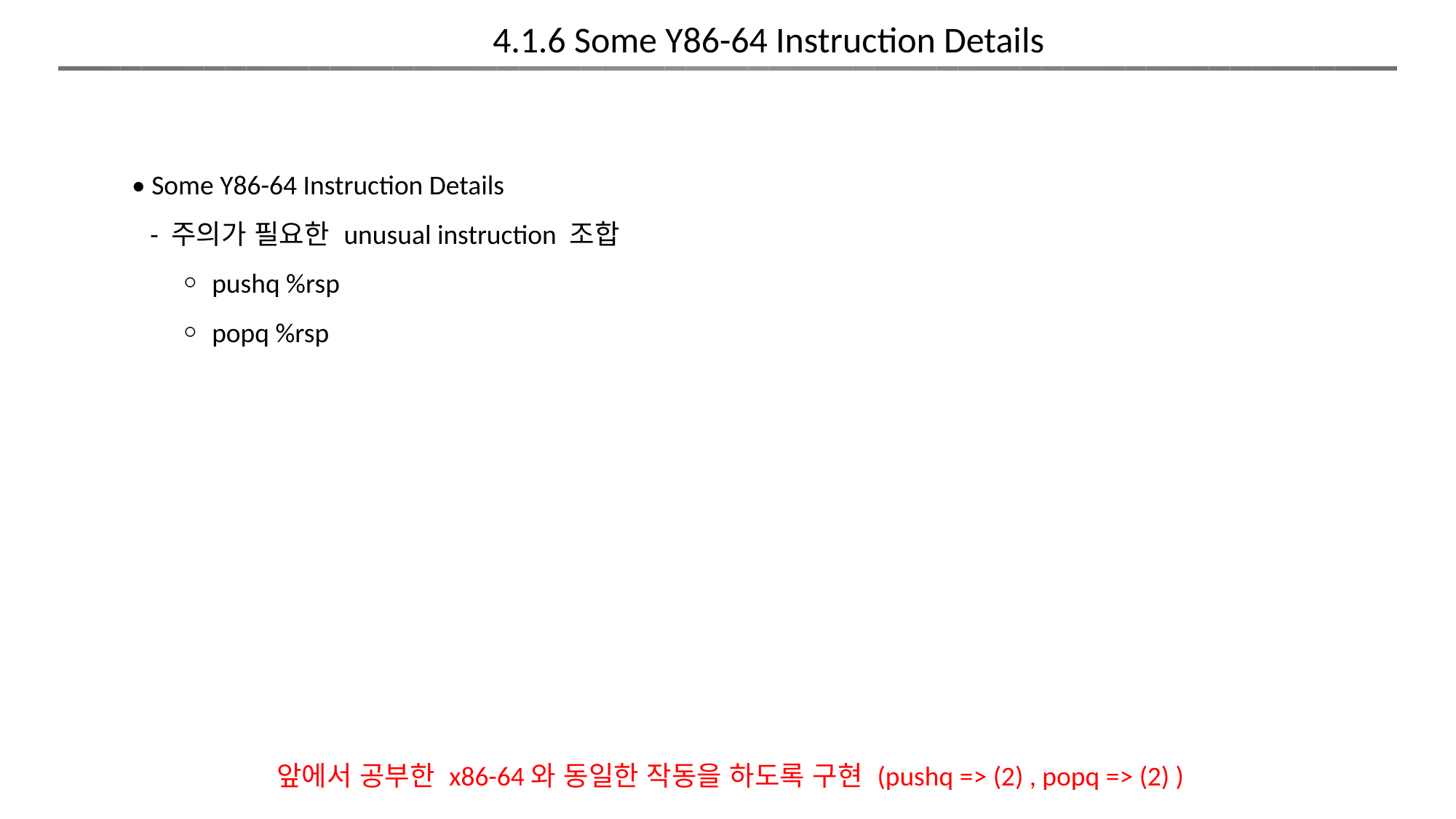

4.1.6 Some Y86-64 Instruction Details

• Some Y86-64 Instruction Details
   - 주의가 필요한 unusual instruction 조합
      ￮ pushq %rsp
      ￮ popq %rsp

앞에서 공부한 x86-64와 동일한 작동을 하도록 구현 (pushq => (2) , popq => (2) )